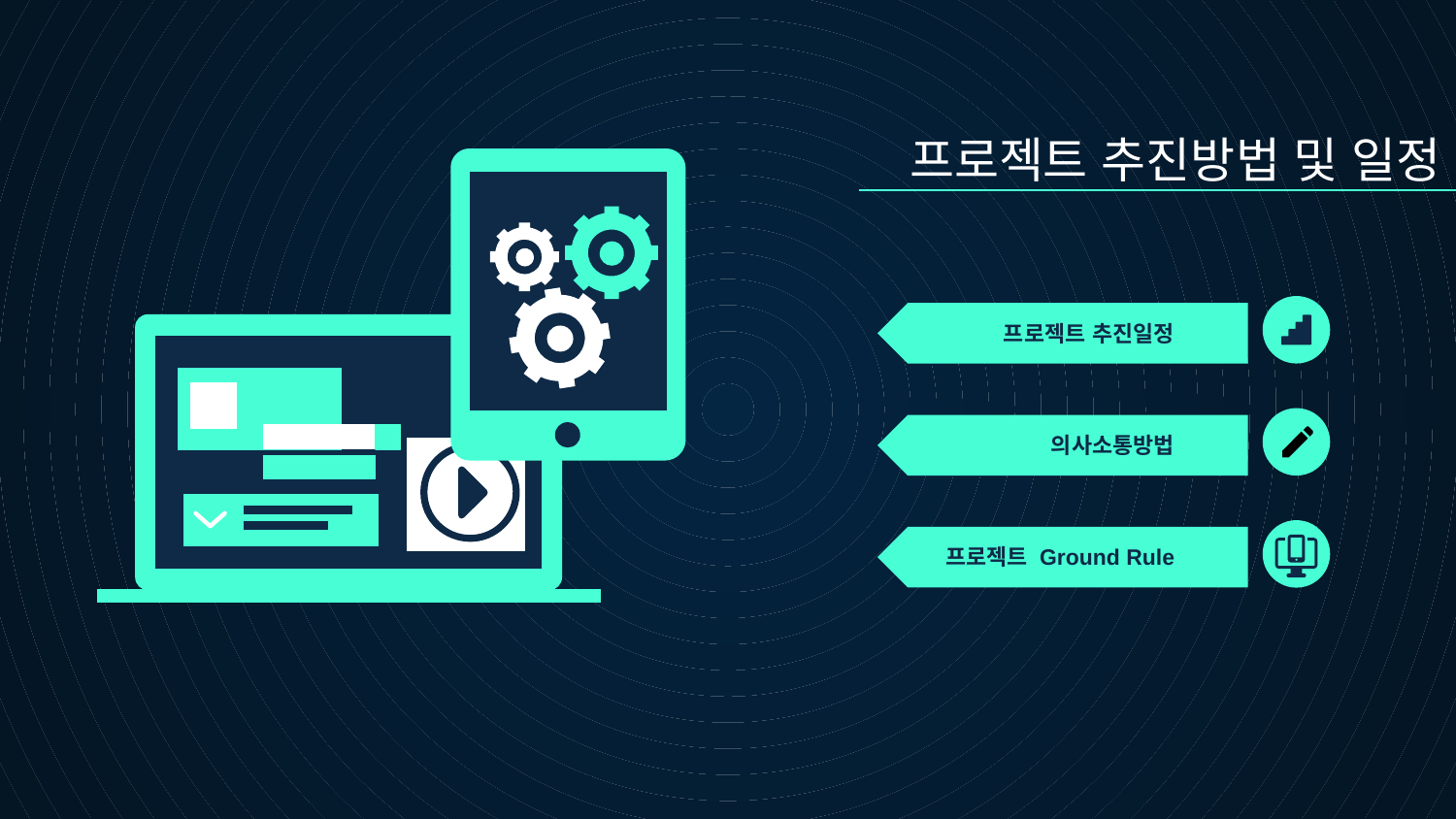

프로젝트 추진방법 및 일정

# 프로젝트 추진일정

의사소통방법

프로젝트 Ground Rule